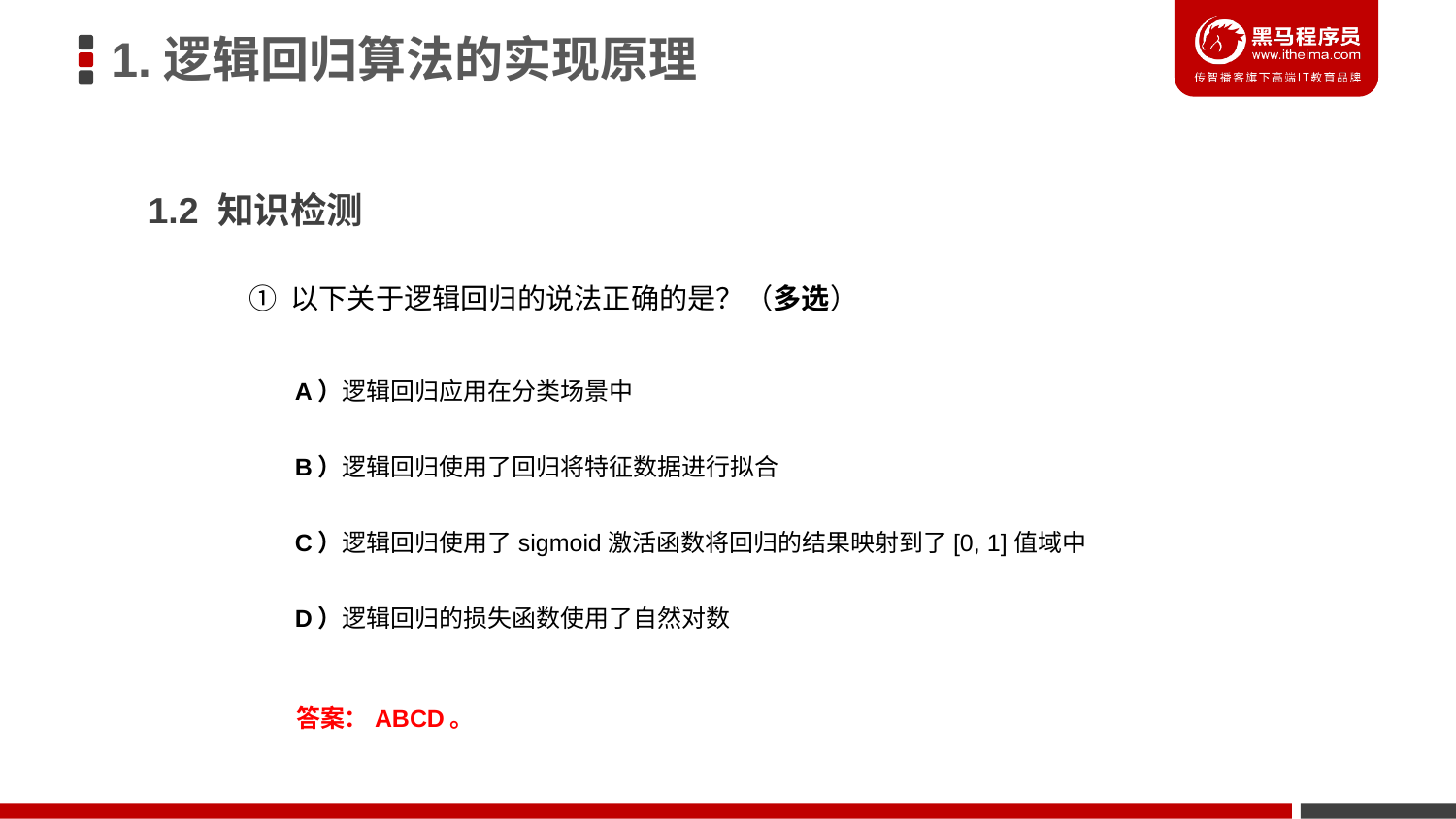

1.逻辑回归算法的实现原理
1.2 知识检测
① 以下关于逻辑回归的说法正确的是？（多选）
A）逻辑回归应用在分类场景中

B）逻辑回归使用了回归将特征数据进行拟合

C）逻辑回归使用了sigmoid激活函数将回归的结果映射到了[0, 1]值域中

D）逻辑回归的损失函数使用了自然对数
答案：ABCD。